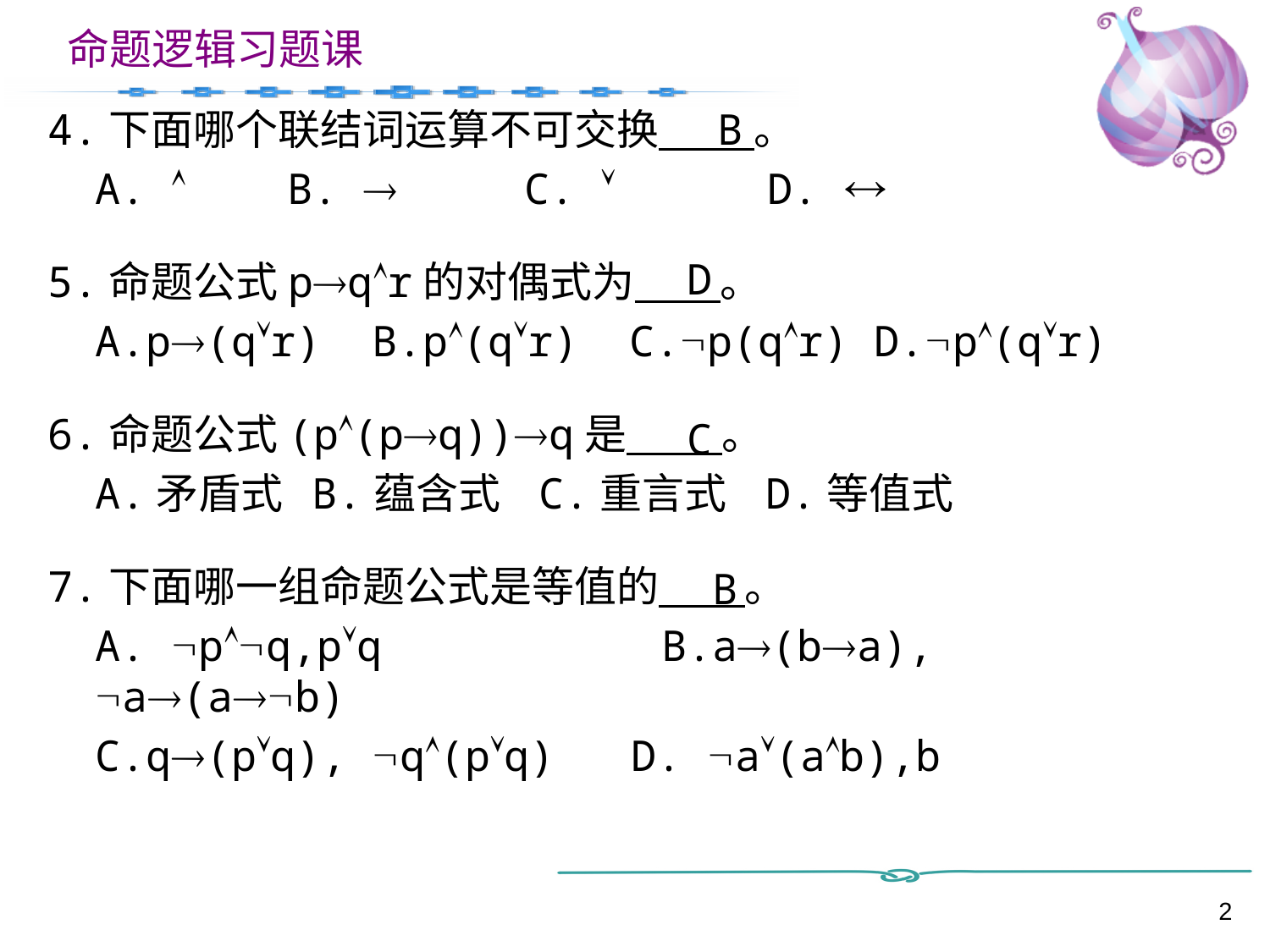

4.下面哪个联结词运算不可交换          。
	A. ∧    B. →     C. ∨      D. ↔
5.命题公式p→q∧r的对偶式为         。
	A.p→(q∨r)  B.p∧(q∨r)  C.¬p(q∧r) D.¬p∧(q∨r)
6.命题公式(p∧(p→q))→q是          。
	A.矛盾式  B.蕴含式   C.重言式   D.等值式
7.下面哪一组命题公式是等值的         。
	A. ¬p∧¬q,p∨q           B.a→(b→a), ¬a→(a→¬b)
	C.q→(p∨q), ¬q∧(p∨q)   D. ¬a∨(a∧b),b

B
D
C
B
2